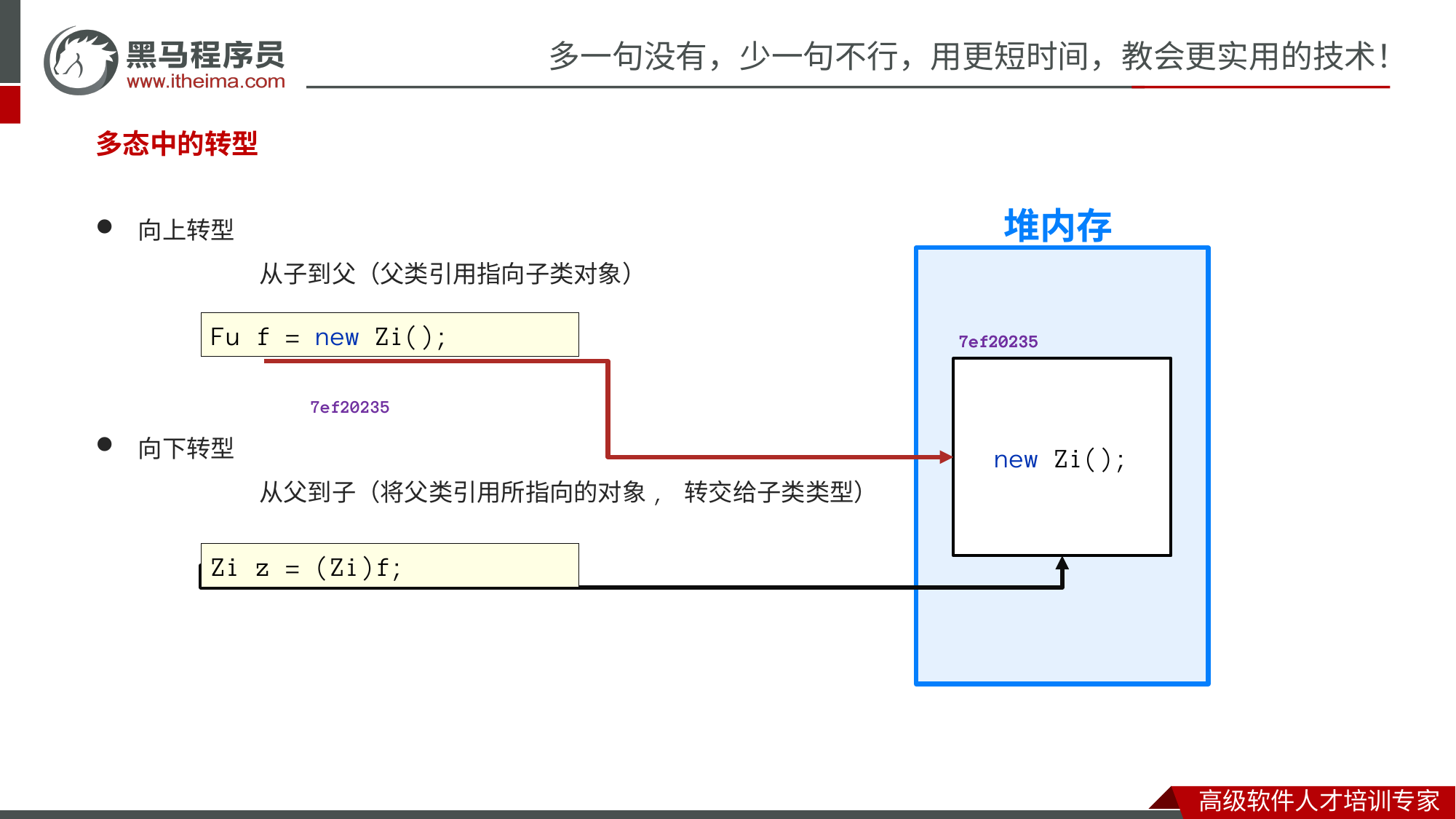

#

多态中的转型
堆内存
向上转型
	从子到父（父类引用指向子类对象）

向下转型
	从父到子（将父类引用所指向的对象, 转交给子类类型）

Fu f = new Zi();
7ef20235
7ef20235
new Zi();
7ef20235
Zi z = f;
Zi z = (Zi)f;